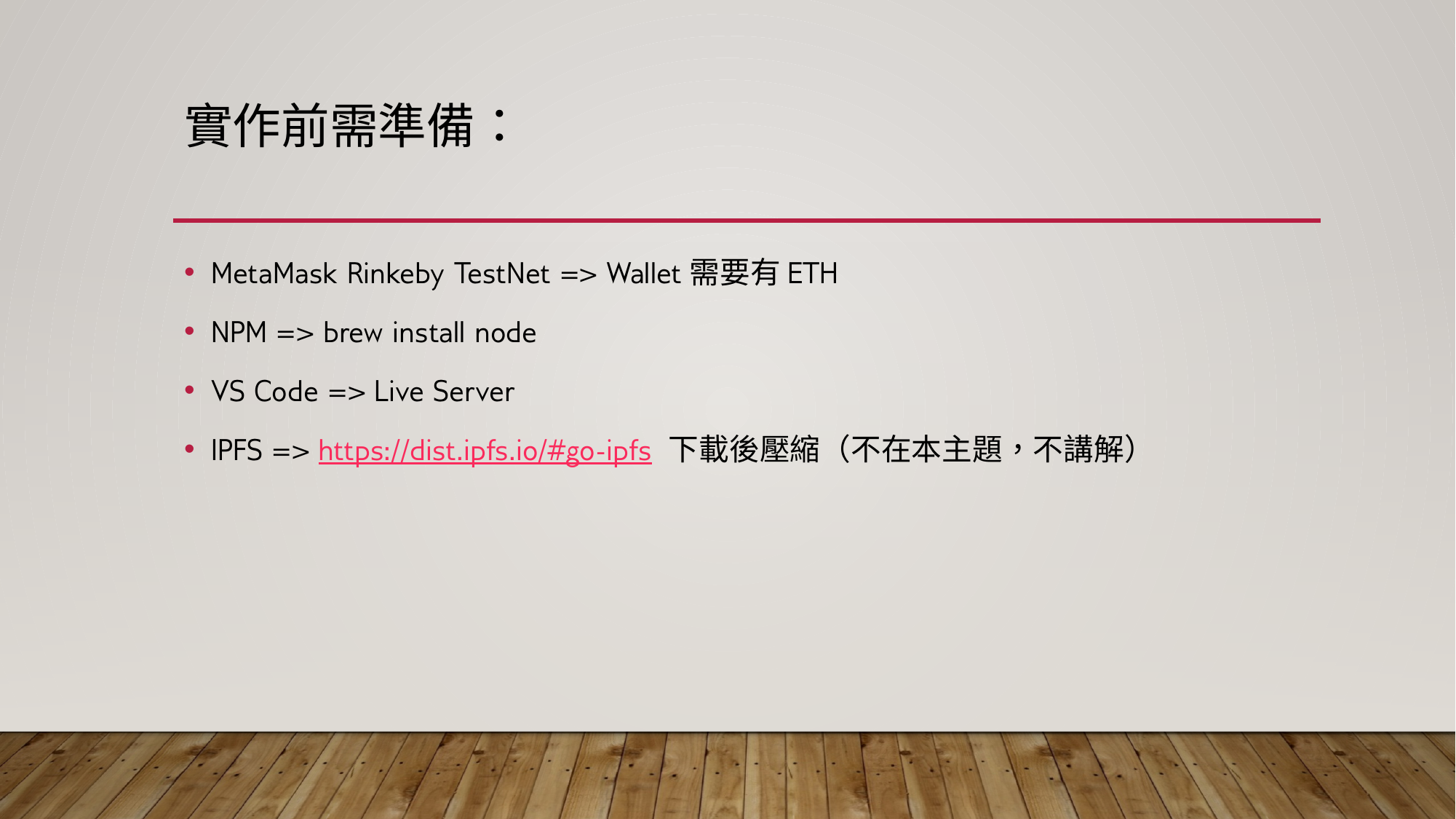

# 實作前需準備：
MetaMask Rinkeby TestNet => Wallet需要有ETH
NPM => brew install node
VS Code => Live Server
IPFS => https://dist.ipfs.io/#go-ipfs 下載後壓縮（不在本主題，不講解）